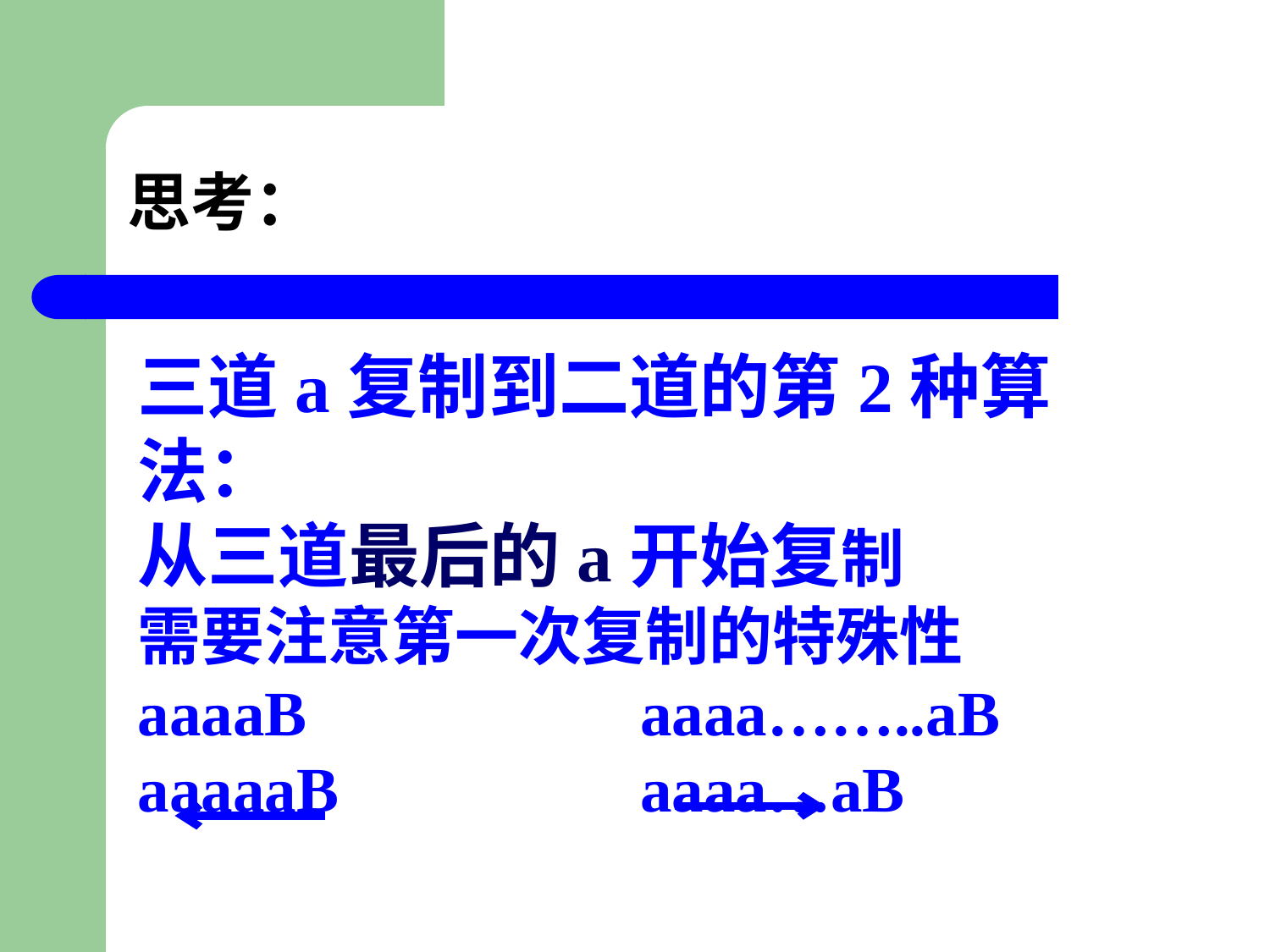

思考：
三道a复制到二道的第2种算法：
从三道最后的a开始复制
需要注意第一次复制的特殊性
aaaaB                     aaaa……..aB
aaaaaB                   aaaa…aB